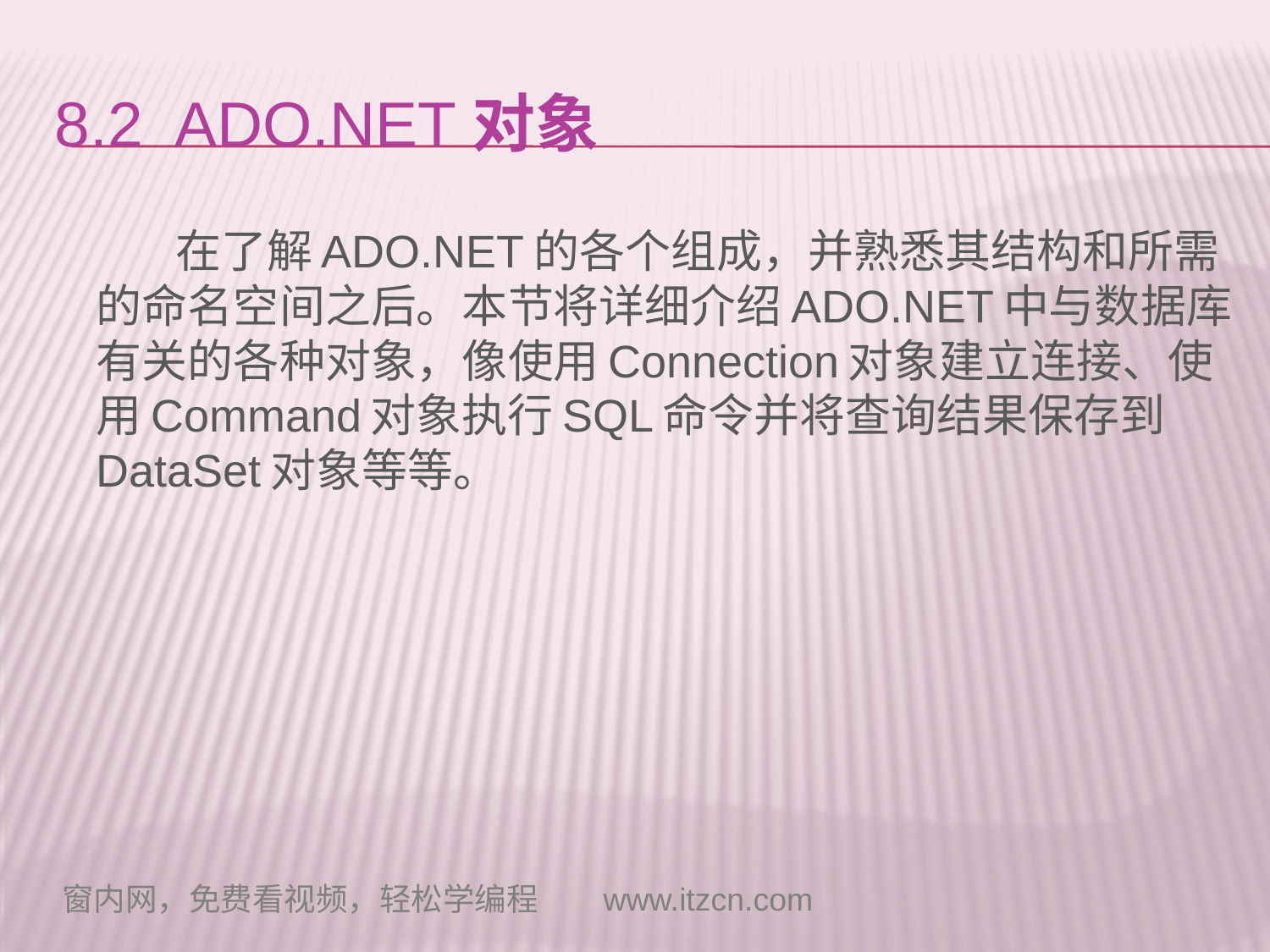

# 8.2  ADO.NET对象
           在了解ADO.NET的各个组成，并熟悉其结构和所需的命名空间之后。本节将详细介绍ADO.NET中与数据库有关的各种对象，像使用Connection对象建立连接、使用Command对象执行SQL命令并将查询结果保存到DataSet对象等等。